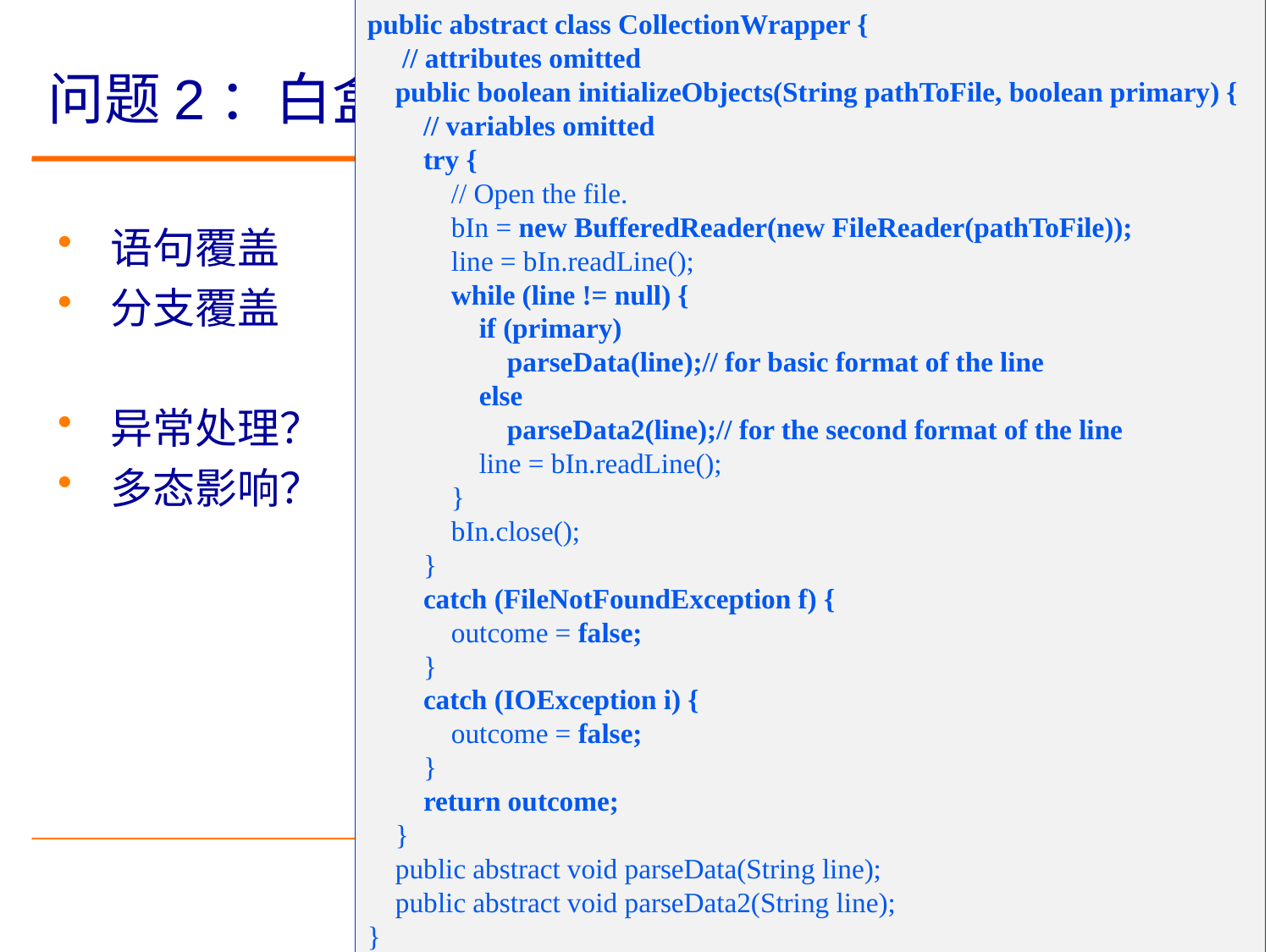

public abstract class CollectionWrapper {
     // attributes omitted
    public boolean initializeObjects(String pathToFile, boolean primary) {
        // variables omitted
        try {
            // Open the file.
            bIn = new BufferedReader(new FileReader(pathToFile));
            line = bIn.readLine();
            while (line != null) {
                if (primary)
                    parseData(line);// for basic format of the line
                else
                    parseData2(line);// for the second format of the line
                line = bIn.readLine();
            }
            bIn.close();
        }
        catch (FileNotFoundException f) {
            outcome = false;
        }
        catch (IOException i) {
            outcome = false;
        }
        return outcome;
    }
    public abstract void parseData(String line);
    public abstract void parseData2(String line);
}
# 问题2：白盒测试
语句覆盖
分支覆盖

异常处理？
多态影响？